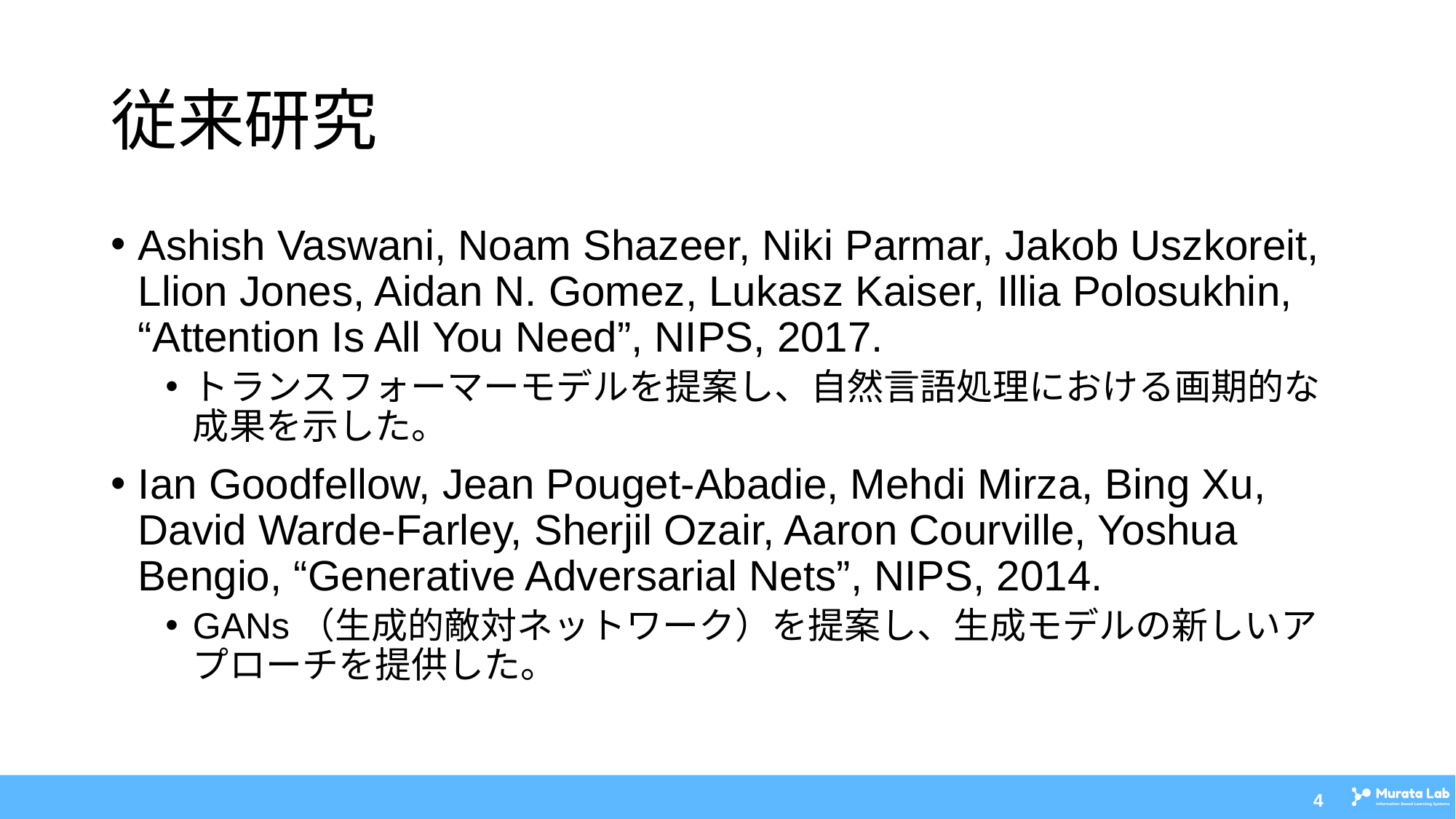

# 従来研究
Ashish Vaswani, Noam Shazeer, Niki Parmar, Jakob Uszkoreit, Llion Jones, Aidan N. Gomez, Lukasz Kaiser, Illia Polosukhin, “Attention Is All You Need”, NIPS, 2017.
トランスフォーマーモデルを提案し、自然言語処理における画期的な成果を示した。
Ian Goodfellow, Jean Pouget-Abadie, Mehdi Mirza, Bing Xu, David Warde-Farley, Sherjil Ozair, Aaron Courville, Yoshua Bengio, “Generative Adversarial Nets”, NIPS, 2014.
GANs（生成的敵対ネットワーク）を提案し、生成モデルの新しいアプローチを提供した。
4